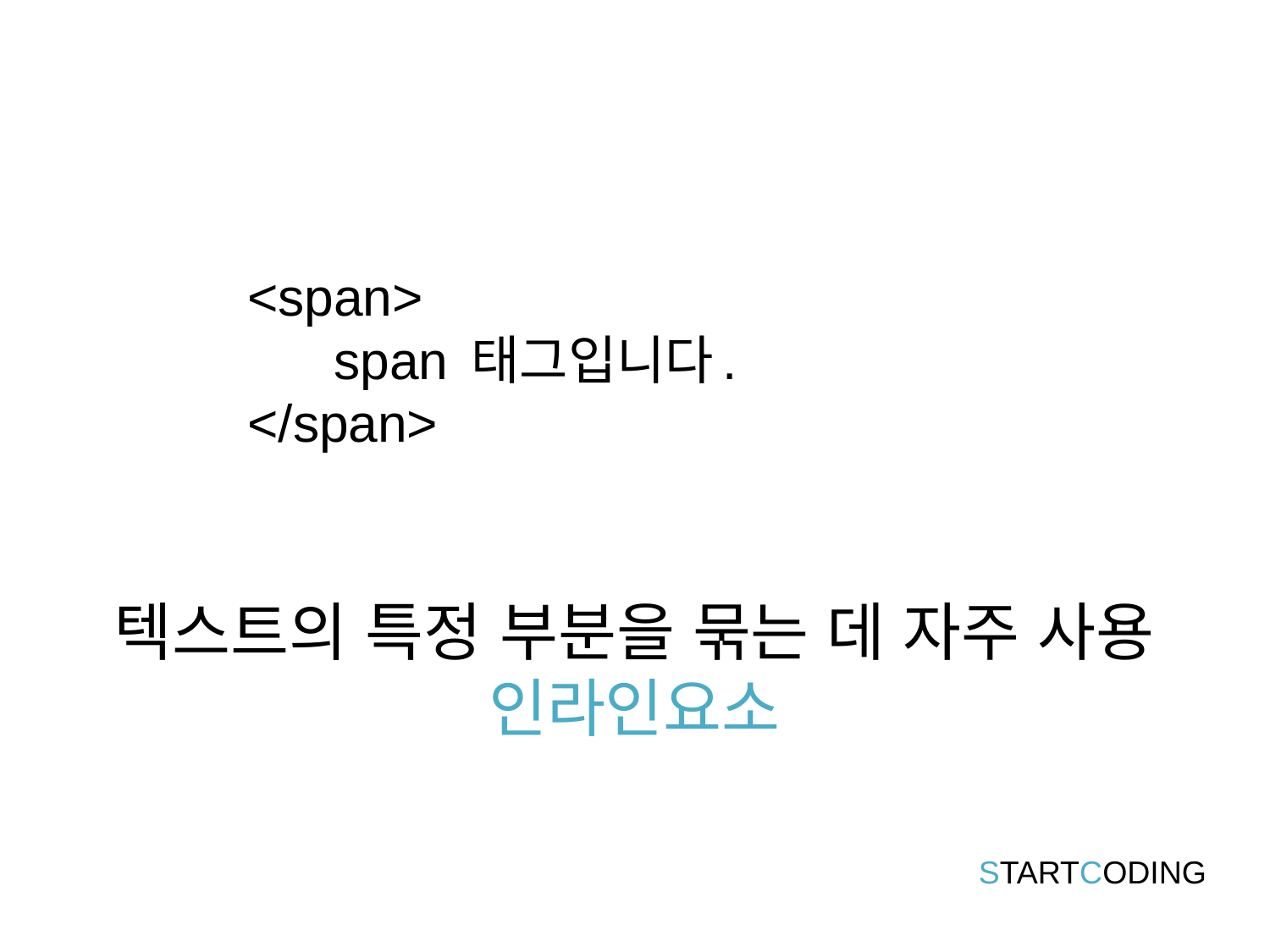

# <span> span 태그입니다. </span>
텍스트의 특정 부분을 묶는 데 자주 사용
인라인요소
STARTCODING